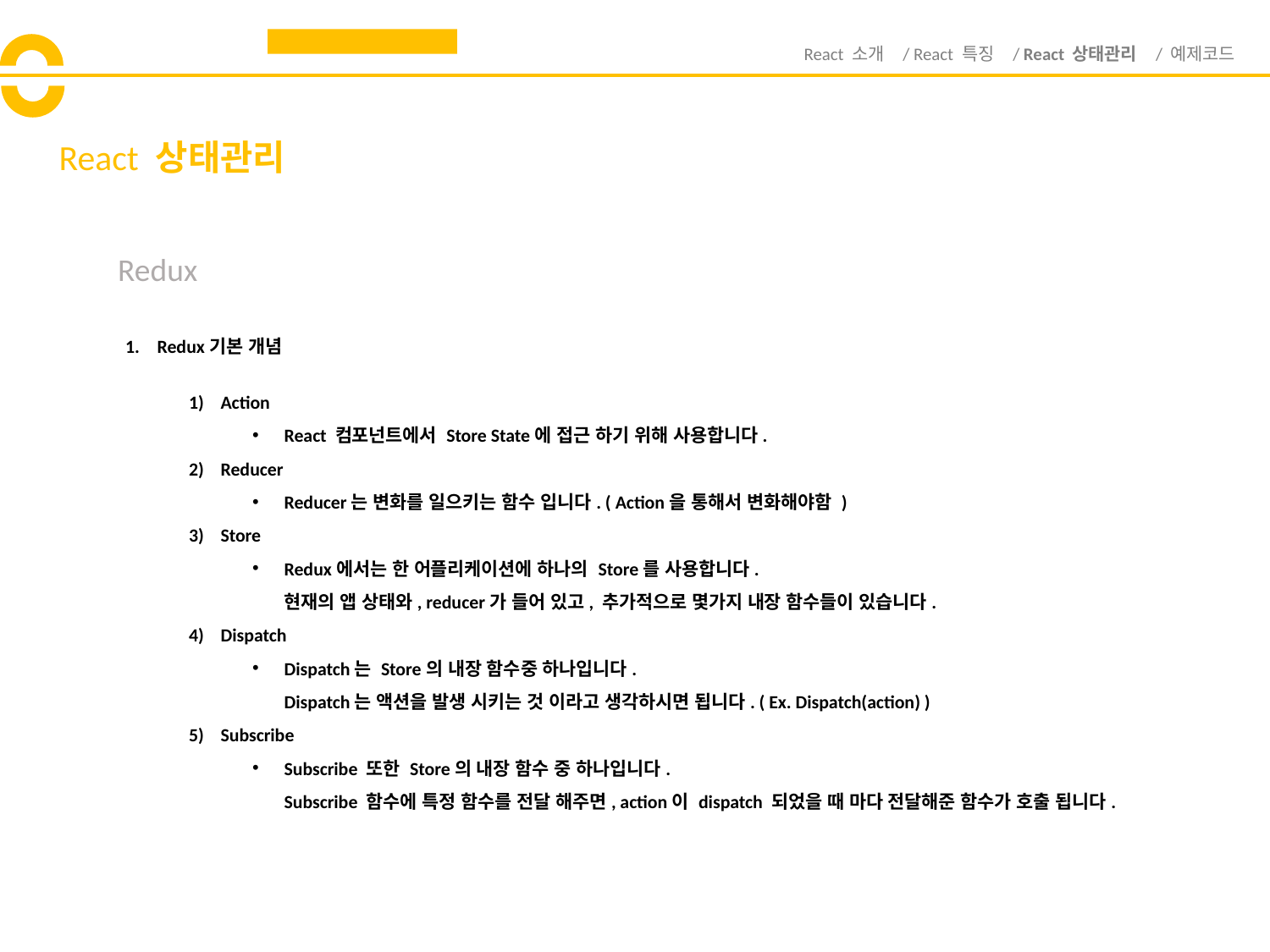

React 소개   / React 특징   / React 상태관리   / 예제코드

# React 상태관리
Redux
Redux기본 개념
Action
React 컴포넌트에서 Store State에 접근 하기 위해 사용합니다.
Reducer
Reducer는 변화를 일으키는 함수 입니다. ( Action을 통해서 변화해야함 )
Store
Redux에서는 한 어플리케이션에 하나의 Store를 사용합니다.
현재의 앱 상태와, reducer가 들어 있고, 추가적으로 몇가지 내장 함수들이 있습니다.
Dispatch
Dispatch는 Store의 내장 함수중 하나입니다.
Dispatch는 액션을 발생 시키는 것 이라고 생각하시면 됩니다. ( Ex. Dispatch(action) )
Subscribe
Subscribe 또한 Store의 내장 함수 중 하나입니다.
Subscribe 함수에 특정 함수를 전달 해주면, action이 dispatch 되었을 때 마다 전달해준 함수가 호출 됩니다.